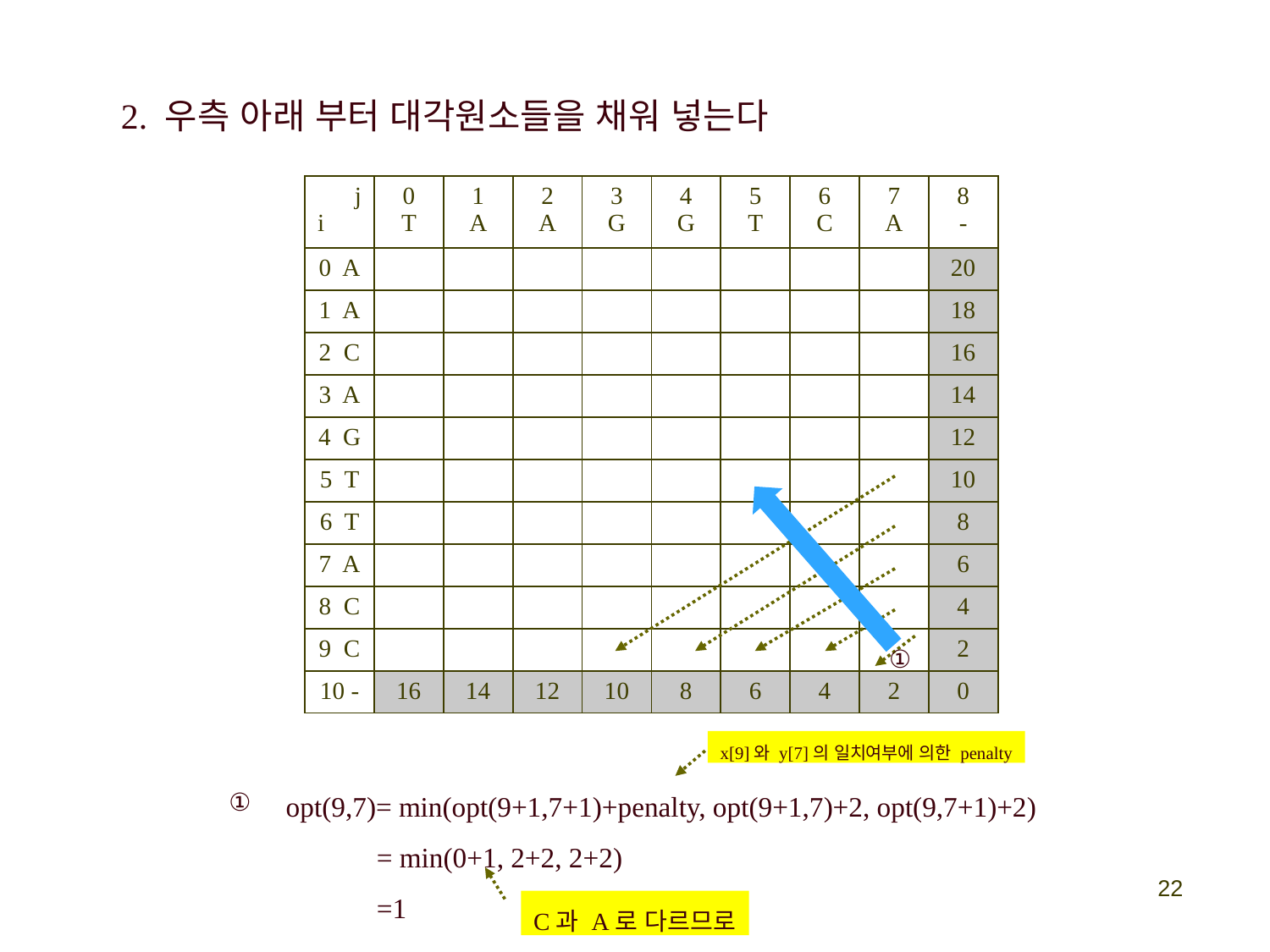

2. 우측 아래 부터 대각원소들을 채워 넣는다
| j i | 0 T | 1 A | 2 A | 3 G | 4 G | 5 T | 6 C | 7 A | 8 - |
| --- | --- | --- | --- | --- | --- | --- | --- | --- | --- |
| 0 A |  |  |  |  |  |  |  |  | 20 |
| 1 A |  |  |  |  |  |  |  |  | 18 |
| 2 C |  |  |  |  |  |  |  |  | 16 |
| 3 A |  |  |  |  |  |  |  |  | 14 |
| 4 G |  |  |  |  |  |  |  |  | 12 |
| 5 T |  |  |  |  |  |  |  |  | 10 |
| 6 T |  |  |  |  |  |  |  |  | 8 |
| 7 A |  |  |  |  |  |  |  |  | 6 |
| 8 C |  |  |  |  |  |  |  |  | 4 |
| 9 C |  |  |  |  |  |  |  |  | 2 |
| 10 - | 16 | 14 | 12 | 10 | 8 | 6 | 4 | 2 | 0 |

①
x[9]와 y[7]의 일치여부에 의한 penalty
①
opt(9,7)= min(opt(9+1,7+1)+penalty, opt(9+1,7)+2, opt(9,7+1)+2)
             = min(0+1, 2+2, 2+2)
             =1
22
C과 A로 다르므로